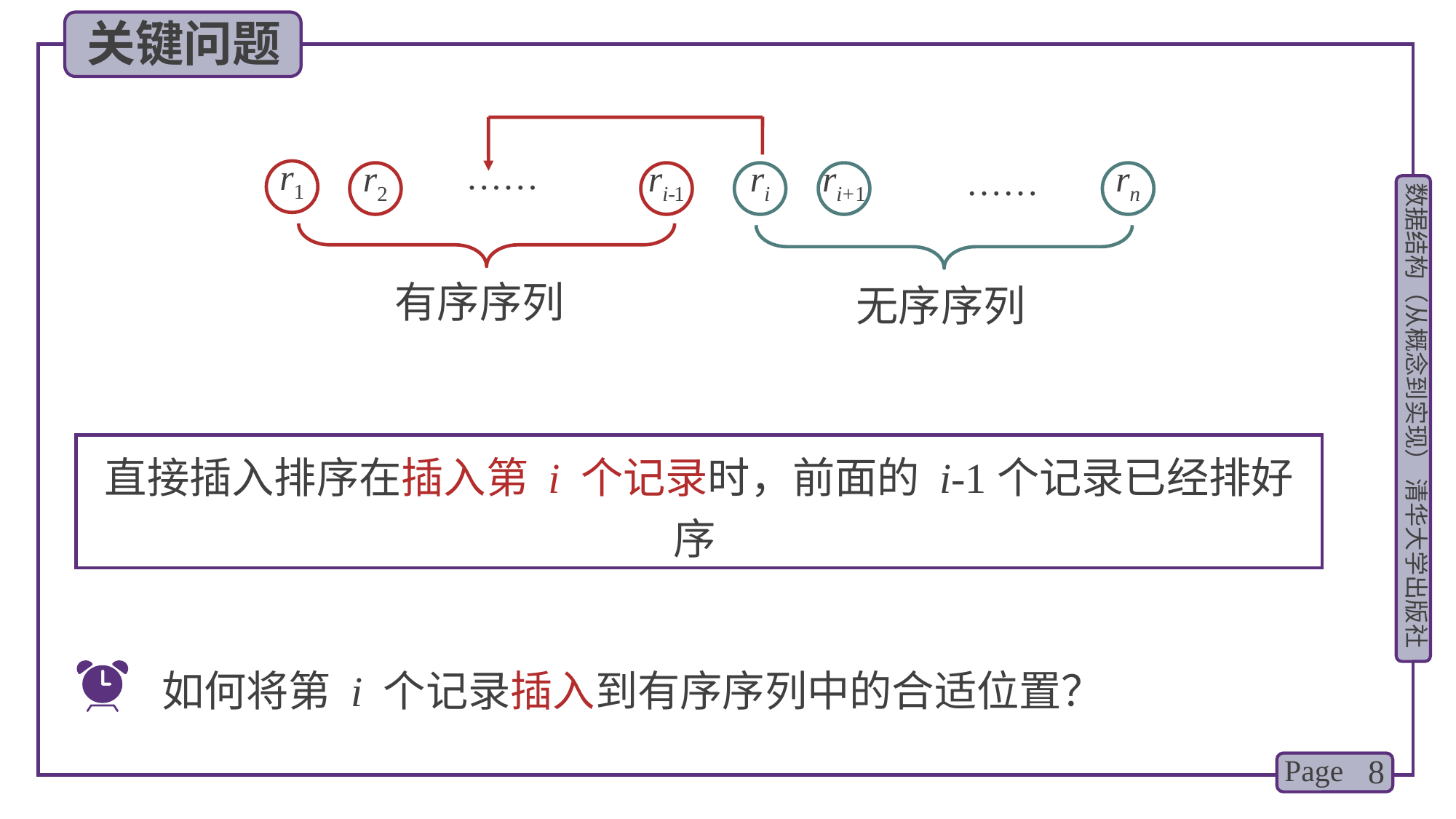

关键问题

……
r1
r2
ri-1
ri
ri+1
rn
……

有序序列

无序序列
直接插入排序在插入第 i 个记录时，前面的 i-1个记录已经排好序
如何将第 i 个记录插入到有序序列中的合适位置？